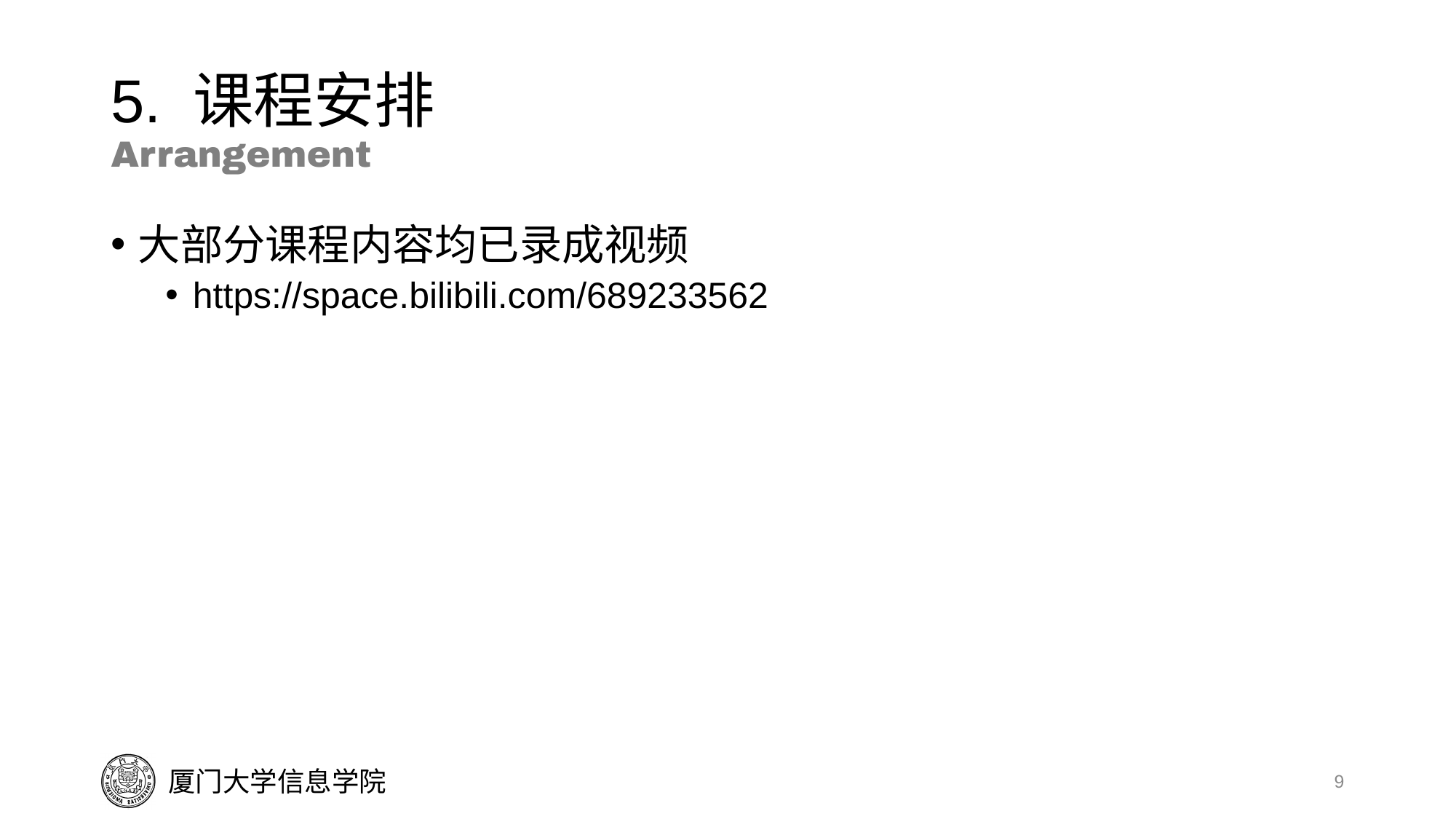

# 5. 课程安排 Arrangement
大部分课程内容均已录成视频
https://space.bilibili.com/689233562
9